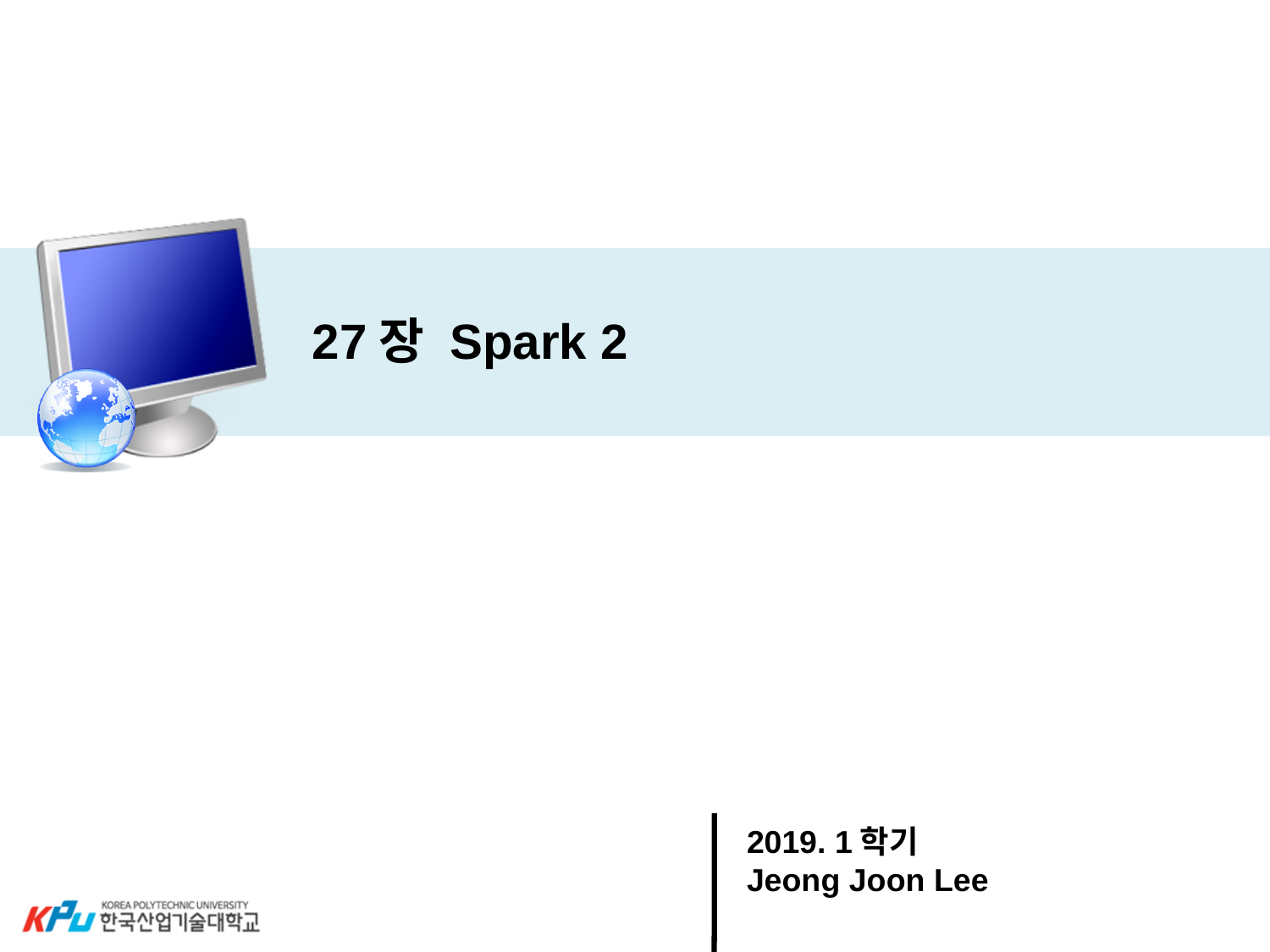

# 27장 Spark 2
2019. 1학기
Jeong Joon Lee